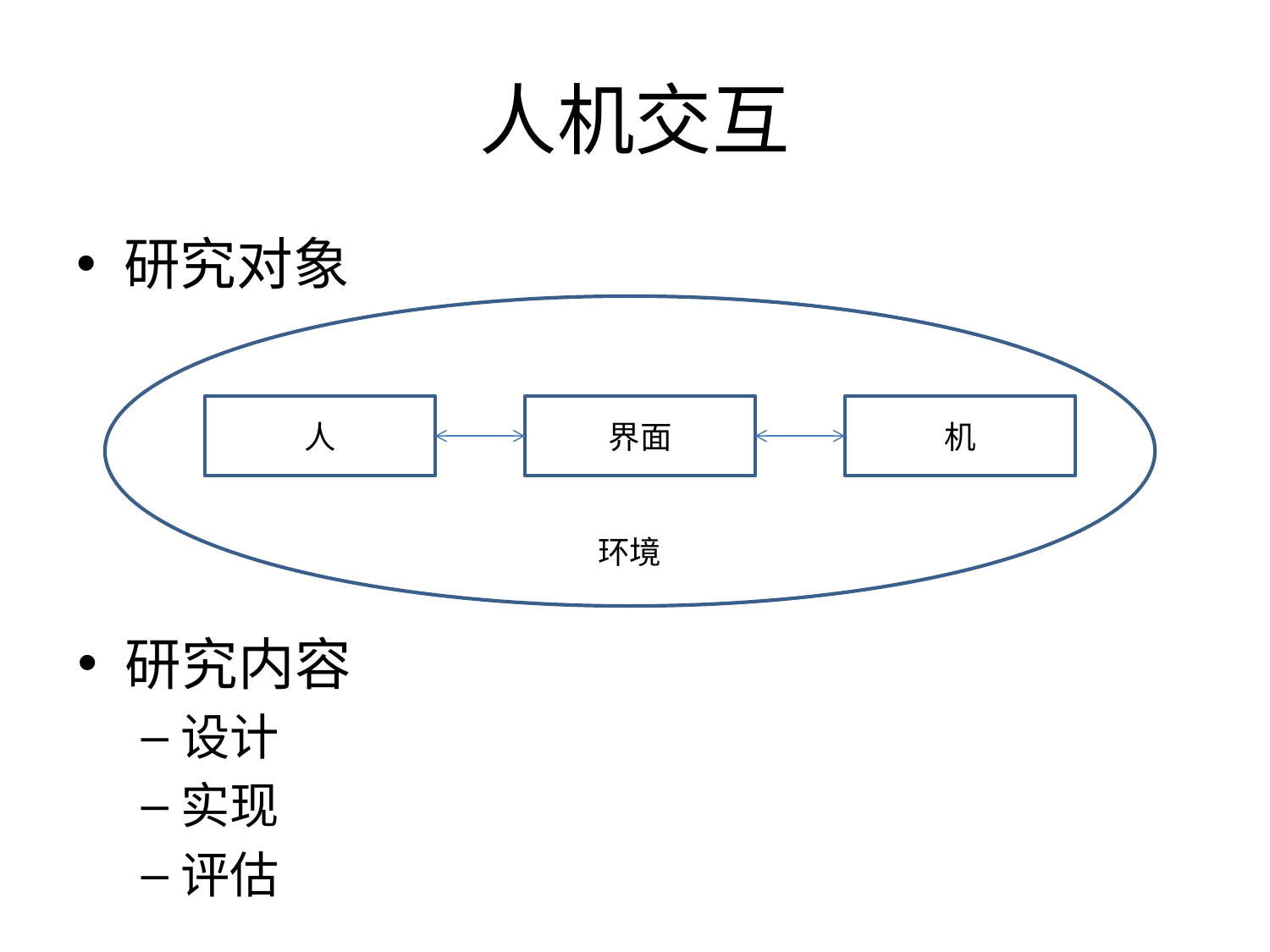

# 人机交互
研究对象

人
界面
机
环境
研究内容
设计
实现
评估